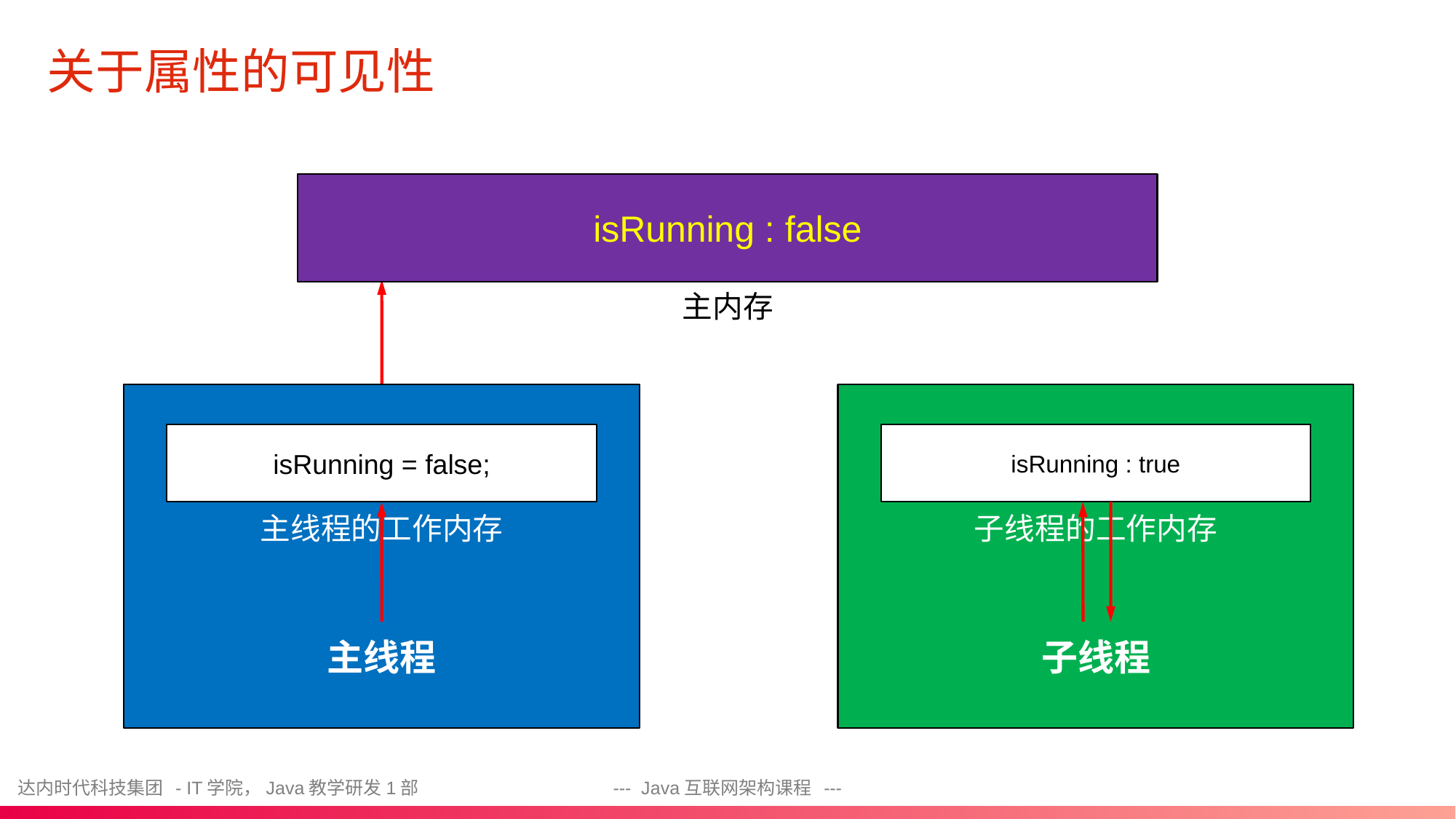

# 关于属性的可见性
isRunning : false
主内存

isRunning = false;
isRunning : true
主线程的工作内存
子线程的工作内存
主线程
子线程